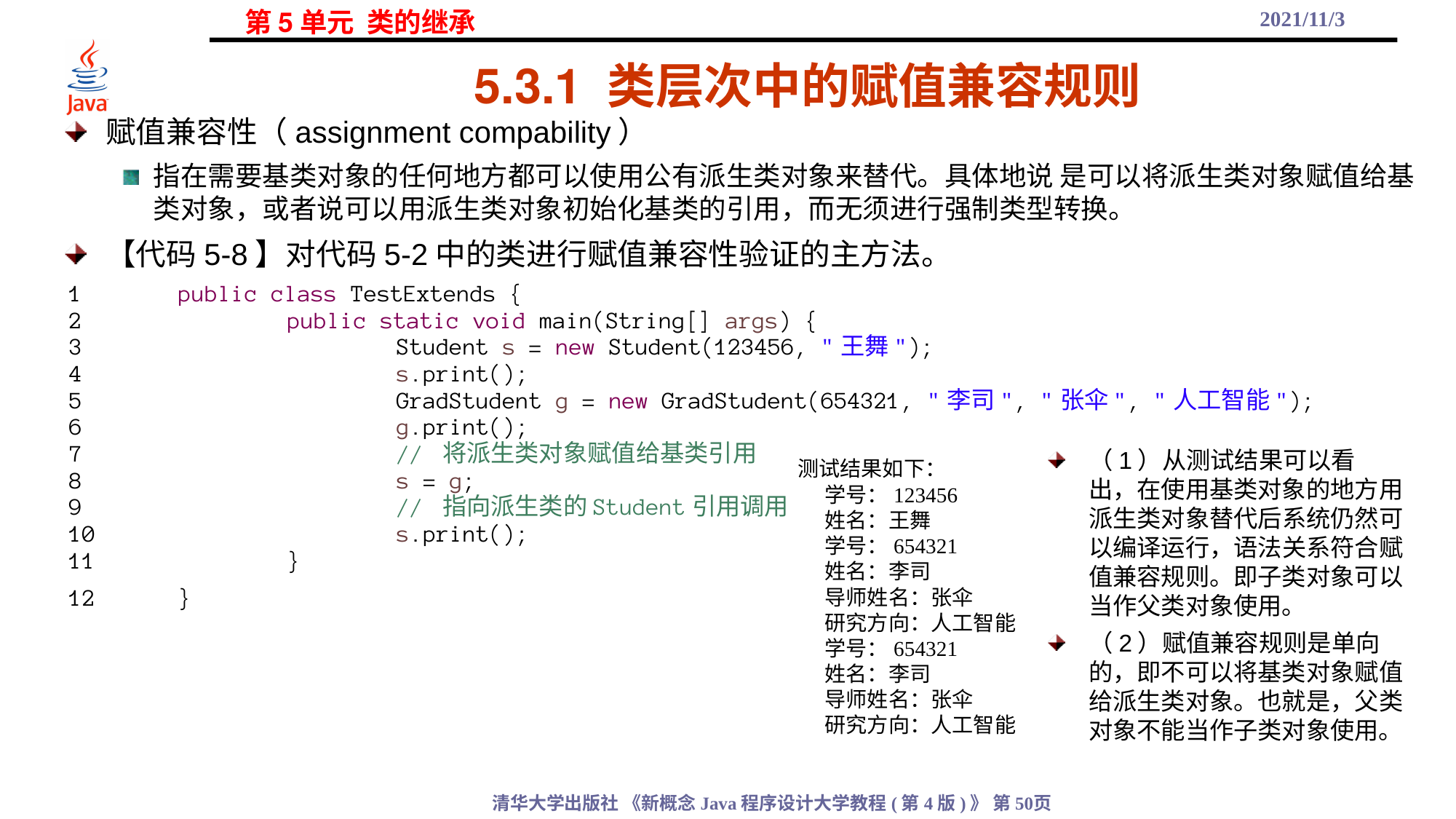

2021/11/3
# 5.3.1 类层次中的赋值兼容规则
赋值兼容性（assignment compability）
指在需要基类对象的任何地方都可以使用公有派生类对象来替代。具体地说 是可以将派生类对象赋值给基类对象，或者说可以用派生类对象初始化基类的引用，而无须进行强制类型转换。
【代码5-8】对代码5-2中的类进行赋值兼容性验证的主方法。
1	public class TestExtends {
2		public static void main(String[] args) {
3			Student s = new Student(123456, "王舞");
4			s.print();
5			GradStudent g = new GradStudent(654321, "李司", "张伞", "人工智能");
6			g.print();
7			// 将派生类对象赋值给基类引用
8			s = g;
9			// 指向派生类的Student引用调用
10			s.print();
11		}
12	}
测试结果如下：
学号：123456
姓名：王舞
学号：654321
姓名：李司
导师姓名：张伞
研究方向：人工智能
学号：654321
姓名：李司
导师姓名：张伞
研究方向：人工智能
（1）从测试结果可以看出，在使用基类对象的地方用派生类对象替代后系统仍然可以编译运行，语法关系符合赋值兼容规则。即子类对象可以当作父类对象使用。
（2）赋值兼容规则是单向的，即不可以将基类对象赋值给派生类对象。也就是，父类对象不能当作子类对象使用。